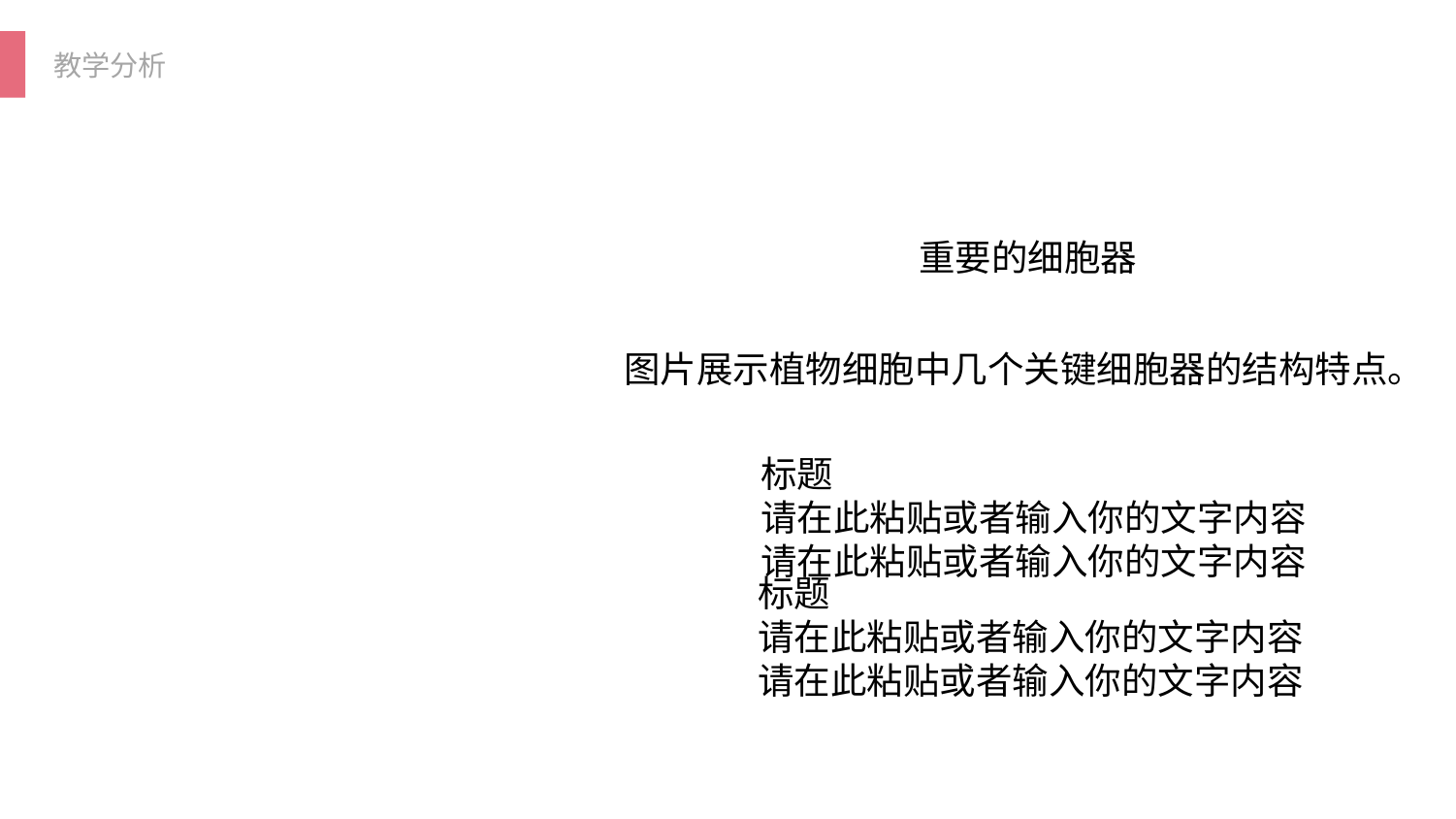

重要的细胞器
图片展示植物细胞中几个关键细胞器的结构特点。

标题
请在此粘贴或者输入你的文字内容
请在此粘贴或者输入你的文字内容

标题
请在此粘贴或者输入你的文字内容
请在此粘贴或者输入你的文字内容